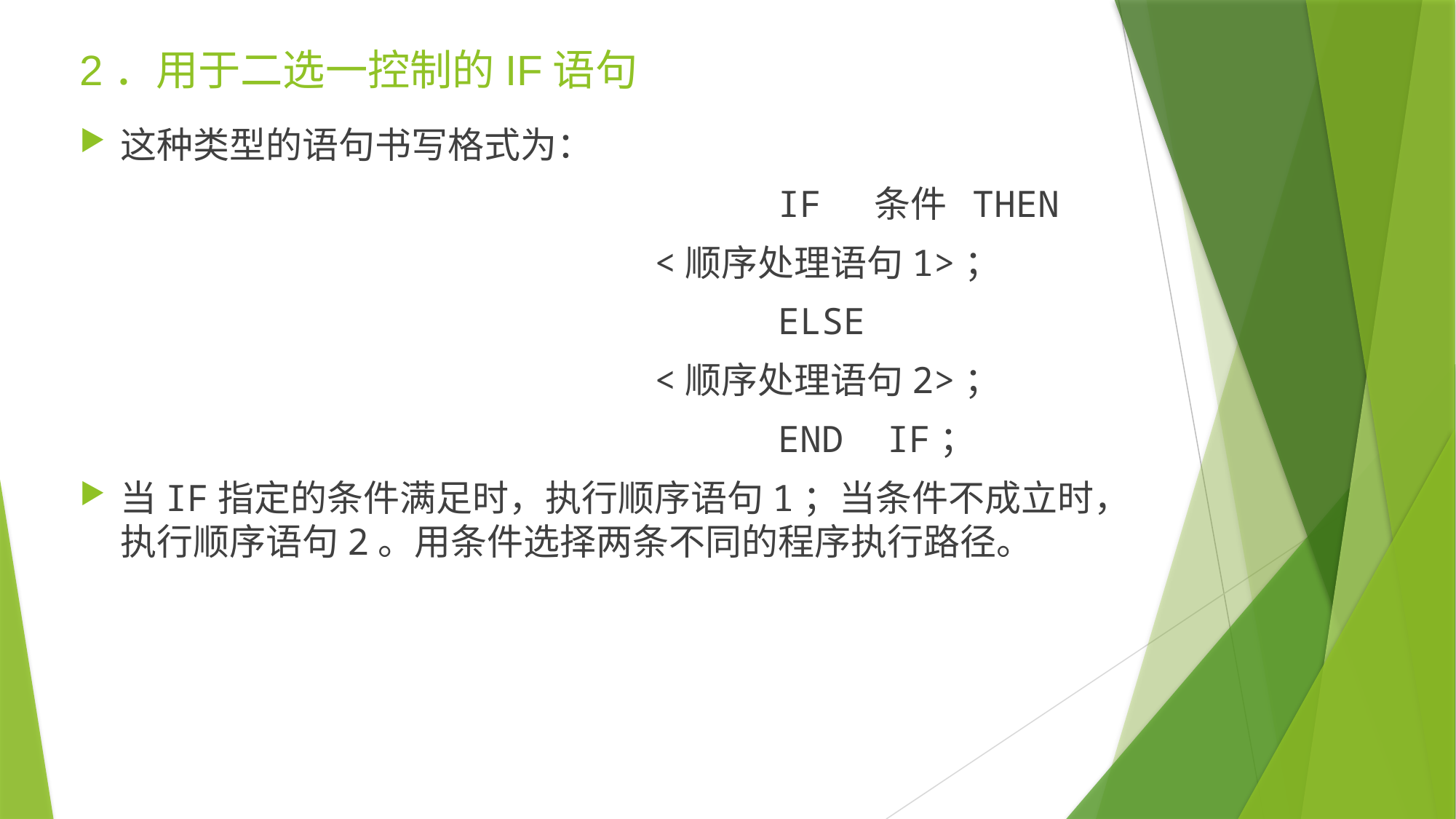

# 2．用于二选一控制的IF语句
这种类型的语句书写格式为：
						  IF  条件  THEN
  				<顺序处理语句1>；
						  ELSE
  				<顺序处理语句2>；
						  END  IF；
当IF指定的条件满足时，执行顺序语句1；当条件不成立时，执行顺序语句2。用条件选择两条不同的程序执行路径。